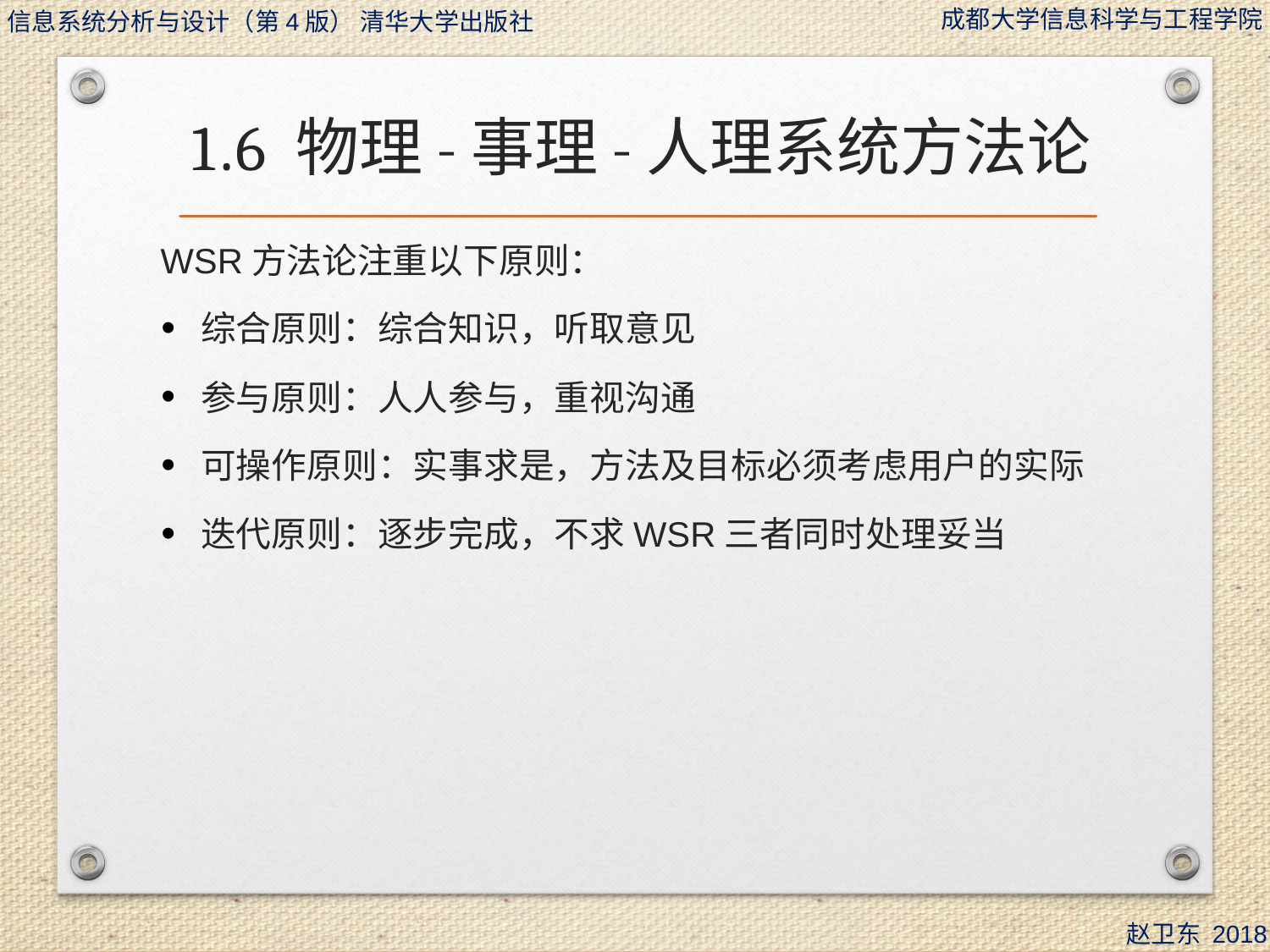

# 1.6 物理-事理-人理系统方法论
WSR方法论注重以下原则：
综合原则：综合知识，听取意见
参与原则：人人参与，重视沟通
可操作原则：实事求是，方法及目标必须考虑用户的实际
迭代原则：逐步完成，不求WSR三者同时处理妥当